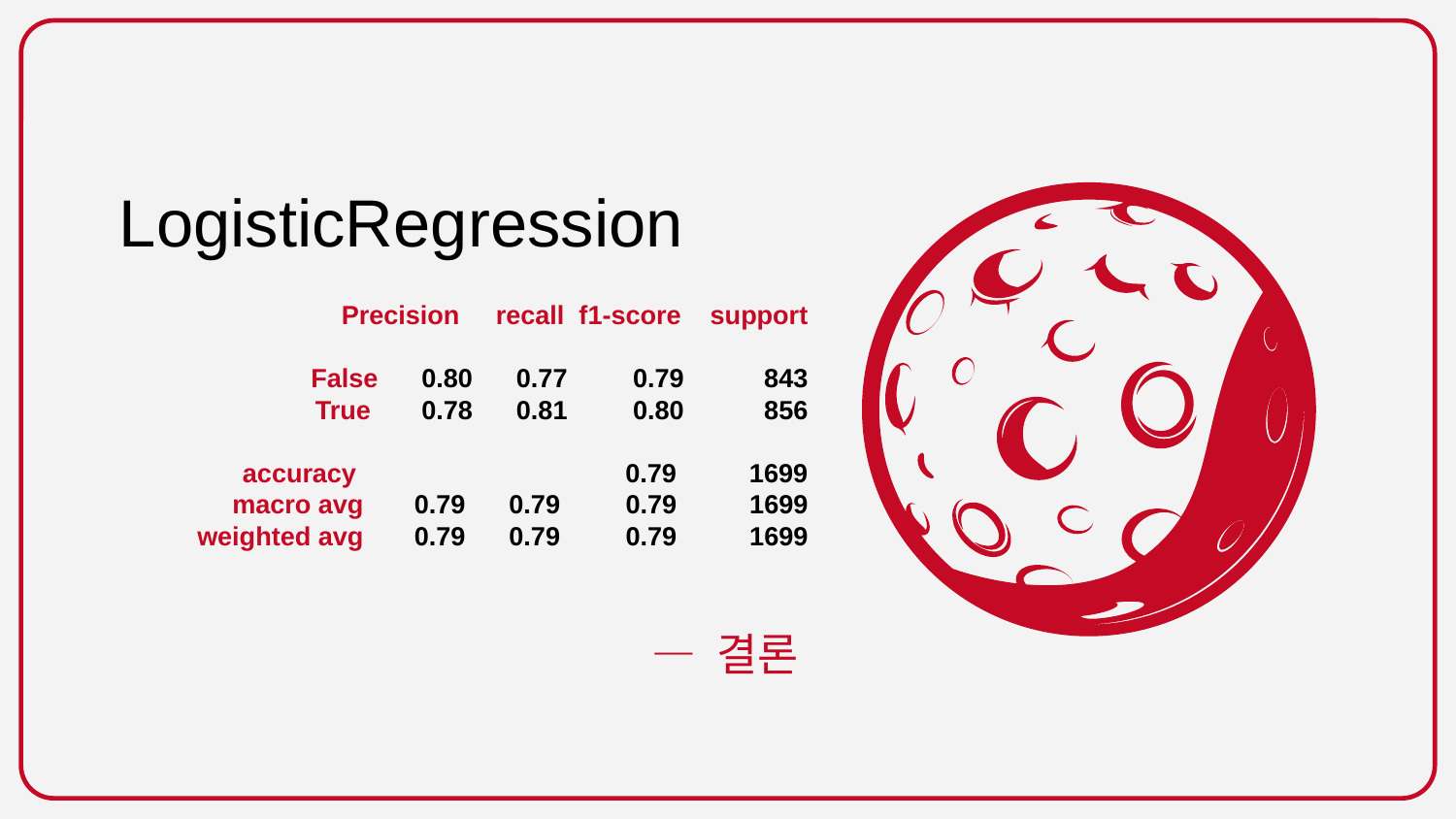

LogisticRegression

   Precision     recall  f1-score    support

       False      0.80      0.77         0.79           843
        True       0.78      0.81         0.80           856

    accuracy                                     0.79          1699
   macro avg       0.79      0.79         0.79          1699
weighted avg       0.79      0.79         0.79          1699

# — 결론